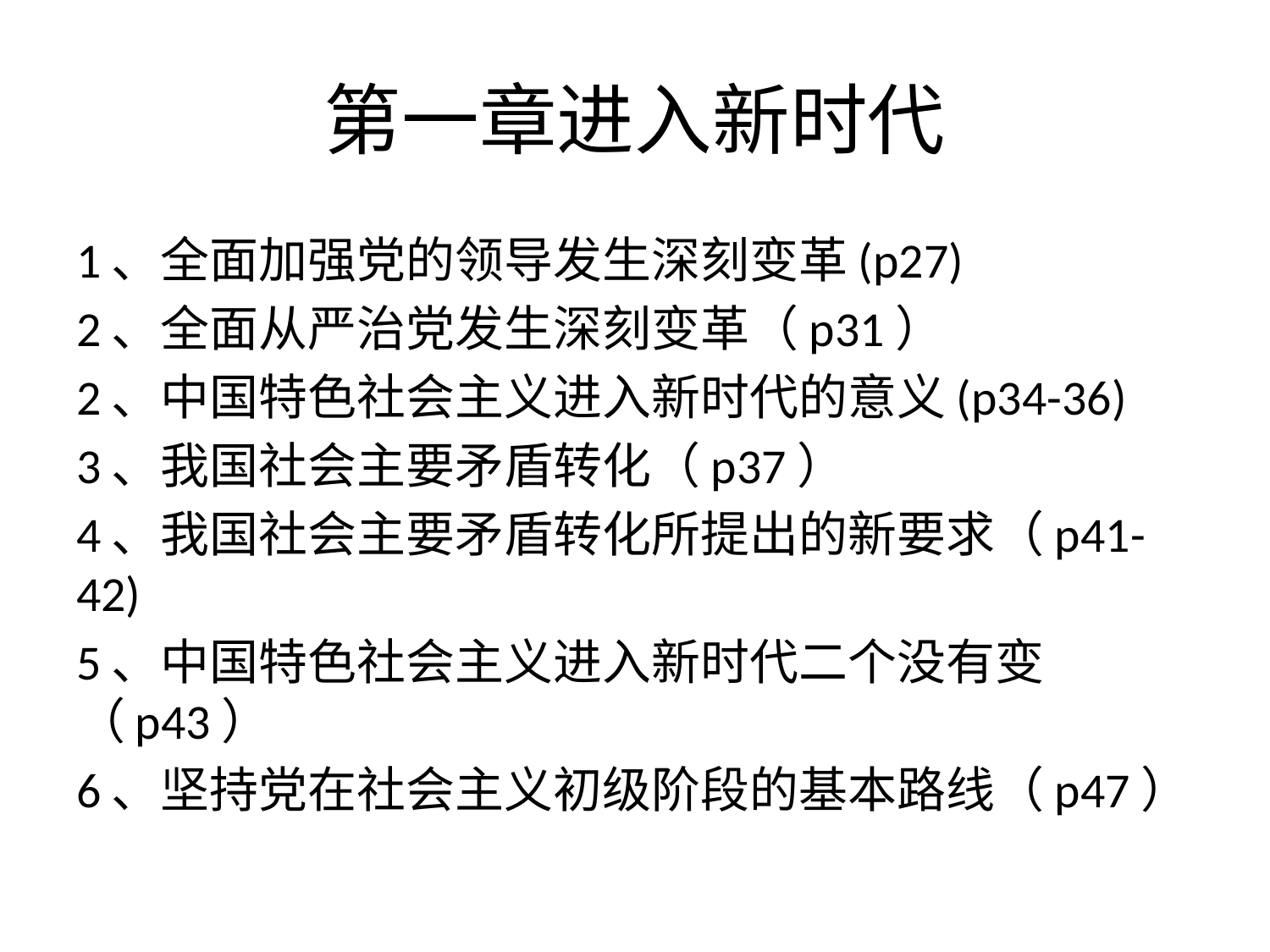

# 第一章进入新时代
1、全面加强党的领导发生深刻变革(p27)
2、全面从严治党发生深刻变革（p31）
2、中国特色社会主义进入新时代的意义(p34-36)
3、我国社会主要矛盾转化（p37）
4、我国社会主要矛盾转化所提出的新要求（p41-42)
5、中国特色社会主义进入新时代二个没有变（p43）
6、坚持党在社会主义初级阶段的基本路线（p47）